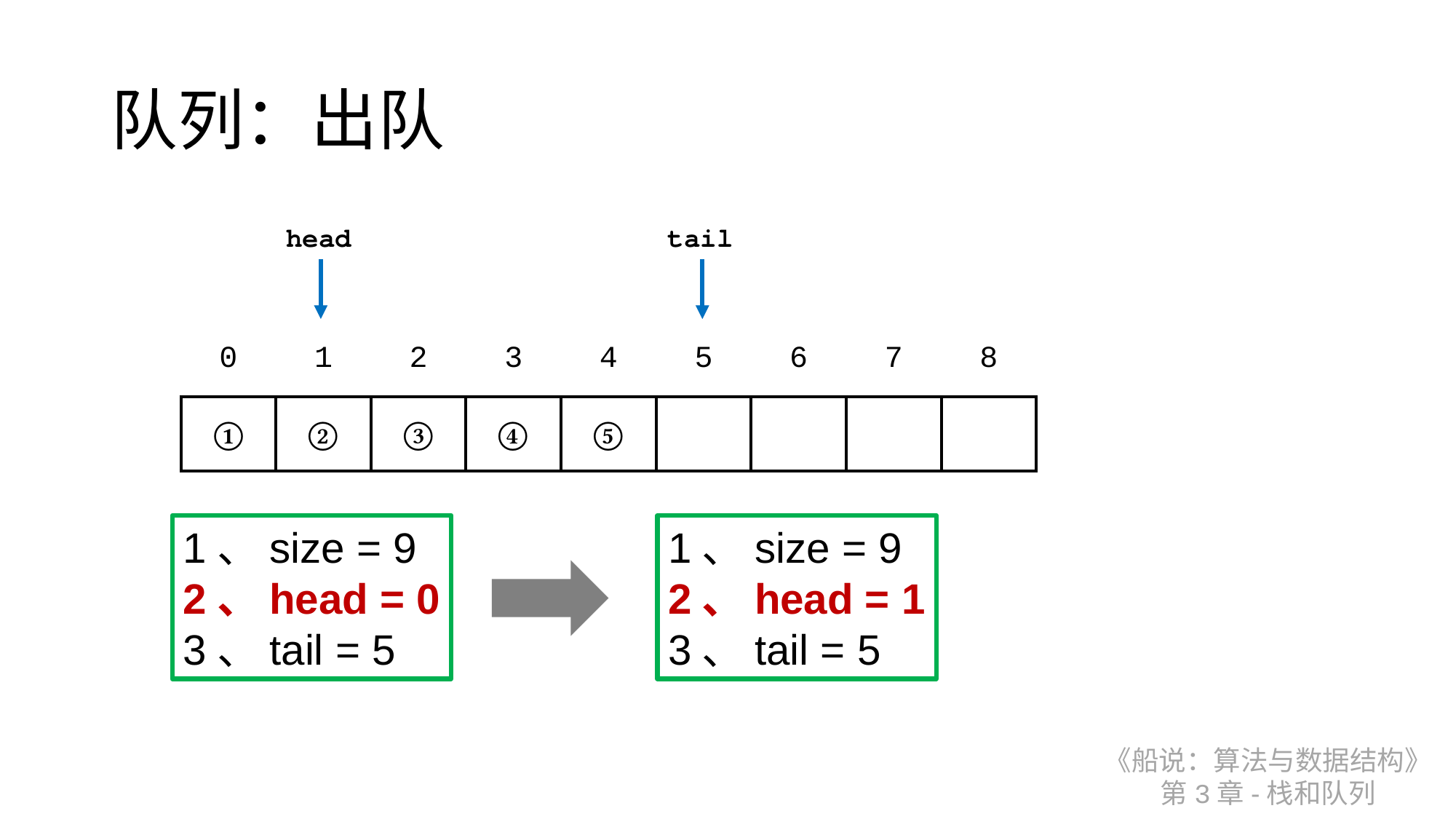

# 队列：出队
head
tail
| 0 | 1 | 2 | 3 | 4 | 5 | 6 | 7 | 8 |
| --- | --- | --- | --- | --- | --- | --- | --- | --- |
| ① | ② | ③ | ④ | ⑤ |  |  |  |  |
1、size = 9
2、head = 1
3、tail = 5
1、size = 9
2、head = 0
3、tail = 5